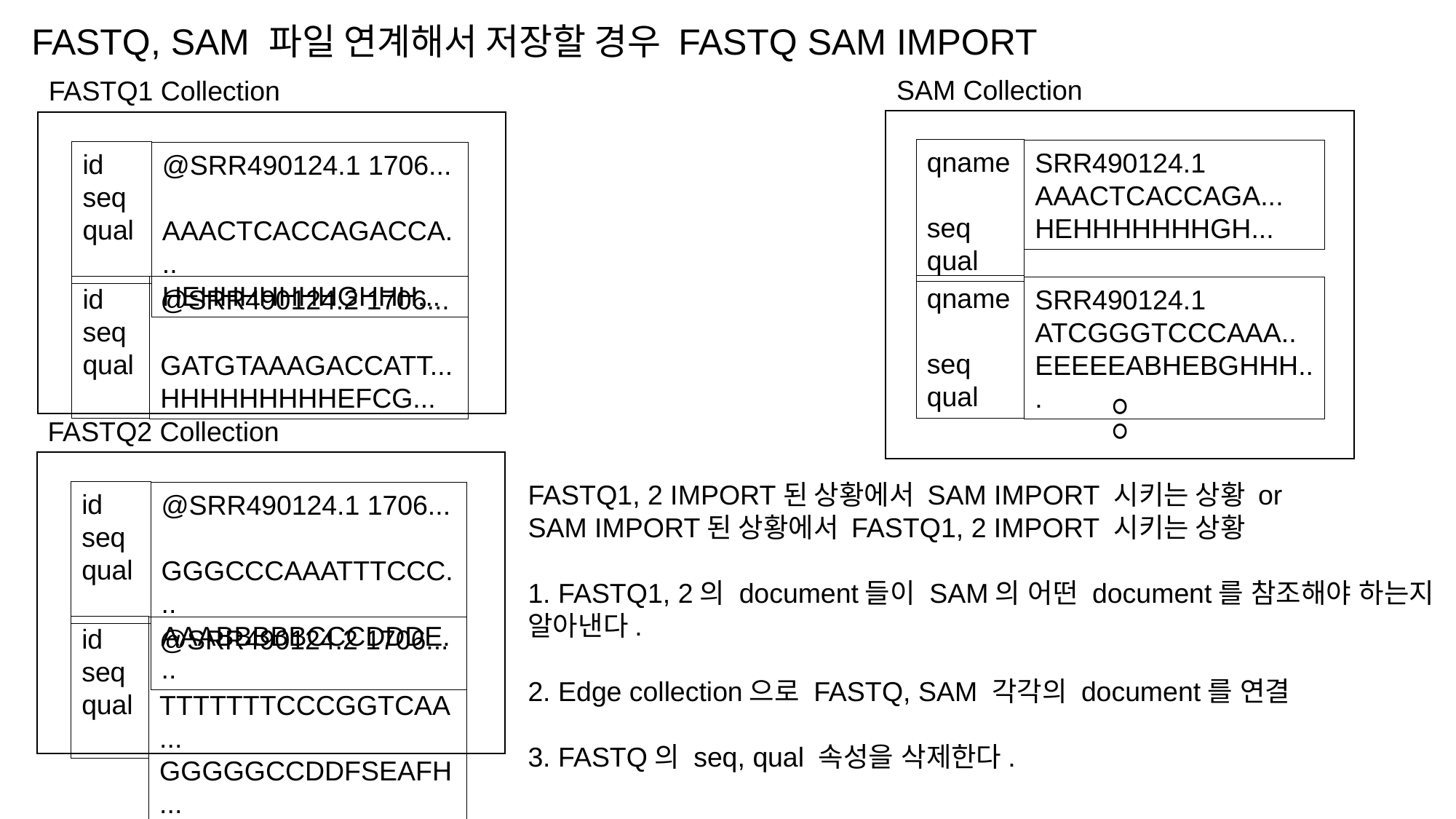

FASTQ, SAM 파일 연계해서 저장할 경우 FASTQ SAM IMPORT
SAM Collection

qname
seq
qual
SRR490124.1
AAACTCACCAGA...
HEHHHHHHHGH...
qname
seq
qual
SRR490124.1
ATCGGGTCCCAAA..
EEEEEABHEBGHHH...
ㅇㅇ
FASTQ1 Collection

id
seq
qual
@SRR490124.1 1706...
AAACTCACCAGACCA...
HEHHHHHHHGHHH...
id
seq
qual
@SRR490124.2 1706...
GATGTAAAGACCATT...
HHHHHHHHHEFCG...
FASTQ2 Collection

id
seq
qual
@SRR490124.1 1706...
GGGCCCAAATTTCCC...
AAABBBBBCCCDDDE...
id
seq
qual
@SRR490124.2 1706...
TTTTTTTCCCGGTCAA...
GGGGGCCDDFSEAFH...
FASTQ1, 2 IMPORT된 상황에서 SAM IMPORT 시키는 상황 or
SAM IMPORT된 상황에서 FASTQ1, 2 IMPORT 시키는 상황

1. FASTQ1, 2의 document들이 SAM의 어떤 document를 참조해야 하는지
알아낸다.

2. Edge collection으로 FASTQ, SAM 각각의 document를 연결

3. FASTQ의 seq, qual 속성을 삭제한다.